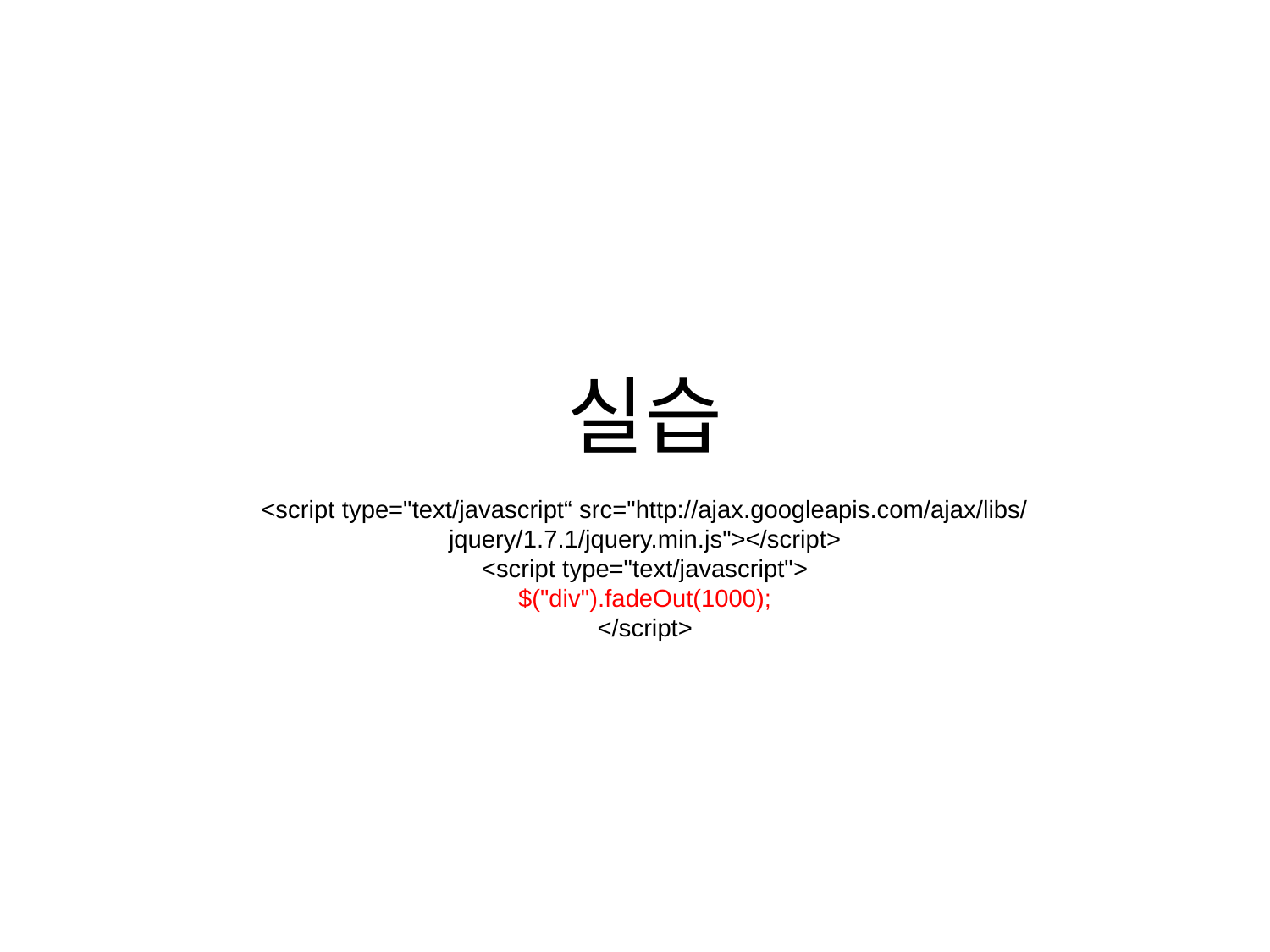

실습

<script type="text/javascript“ src="http://ajax.googleapis.com/ajax/libs/jquery/1.7.1/jquery.min.js"></script>
<script type="text/javascript">
$("div").fadeOut(1000);
</script>